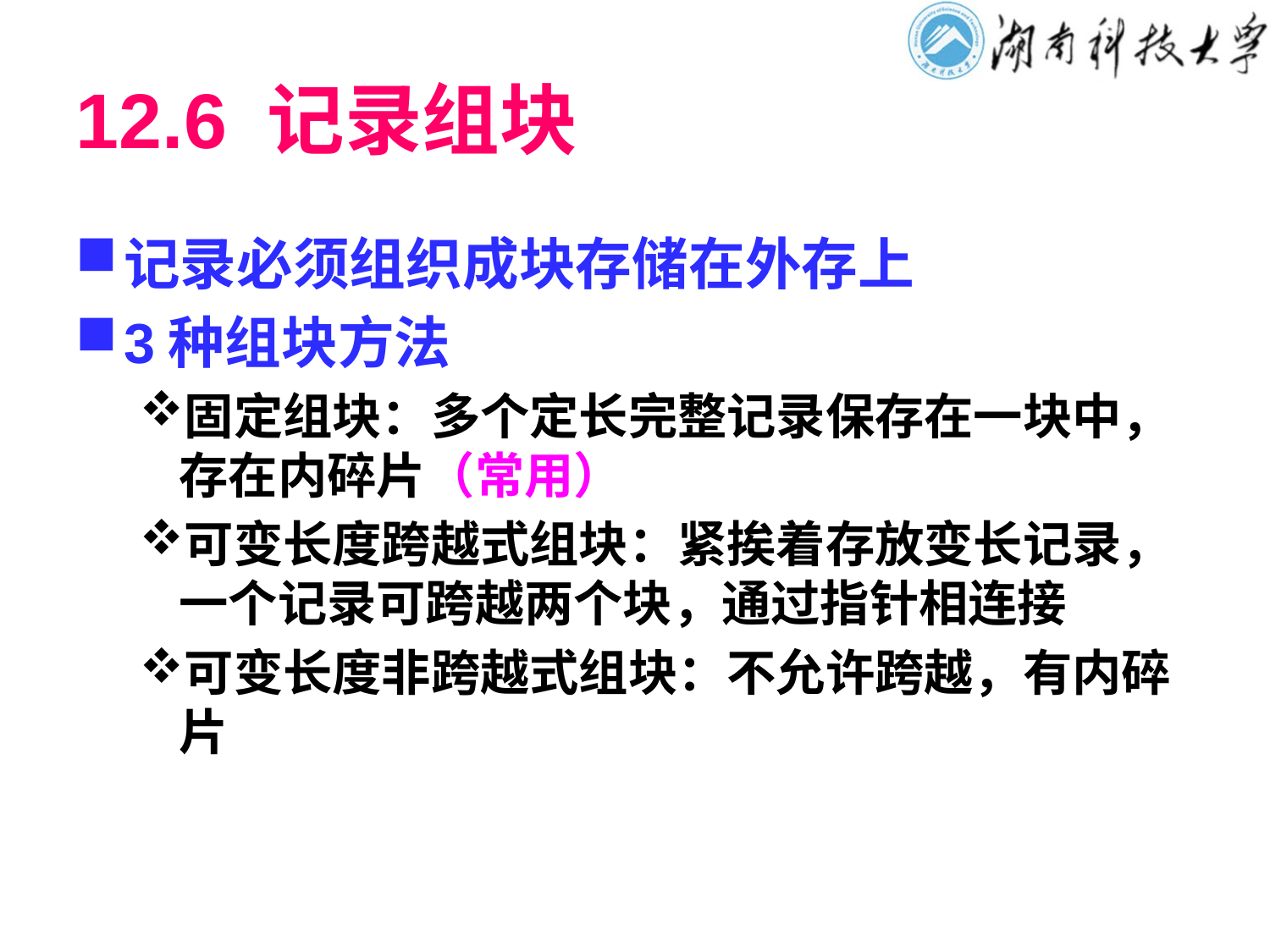

# 12.6 记录组块
记录必须组织成块存储在外存上
3种组块方法
固定组块：多个定长完整记录保存在一块中，存在内碎片（常用）
可变长度跨越式组块：紧挨着存放变长记录，一个记录可跨越两个块，通过指针相连接
可变长度非跨越式组块：不允许跨越，有内碎片